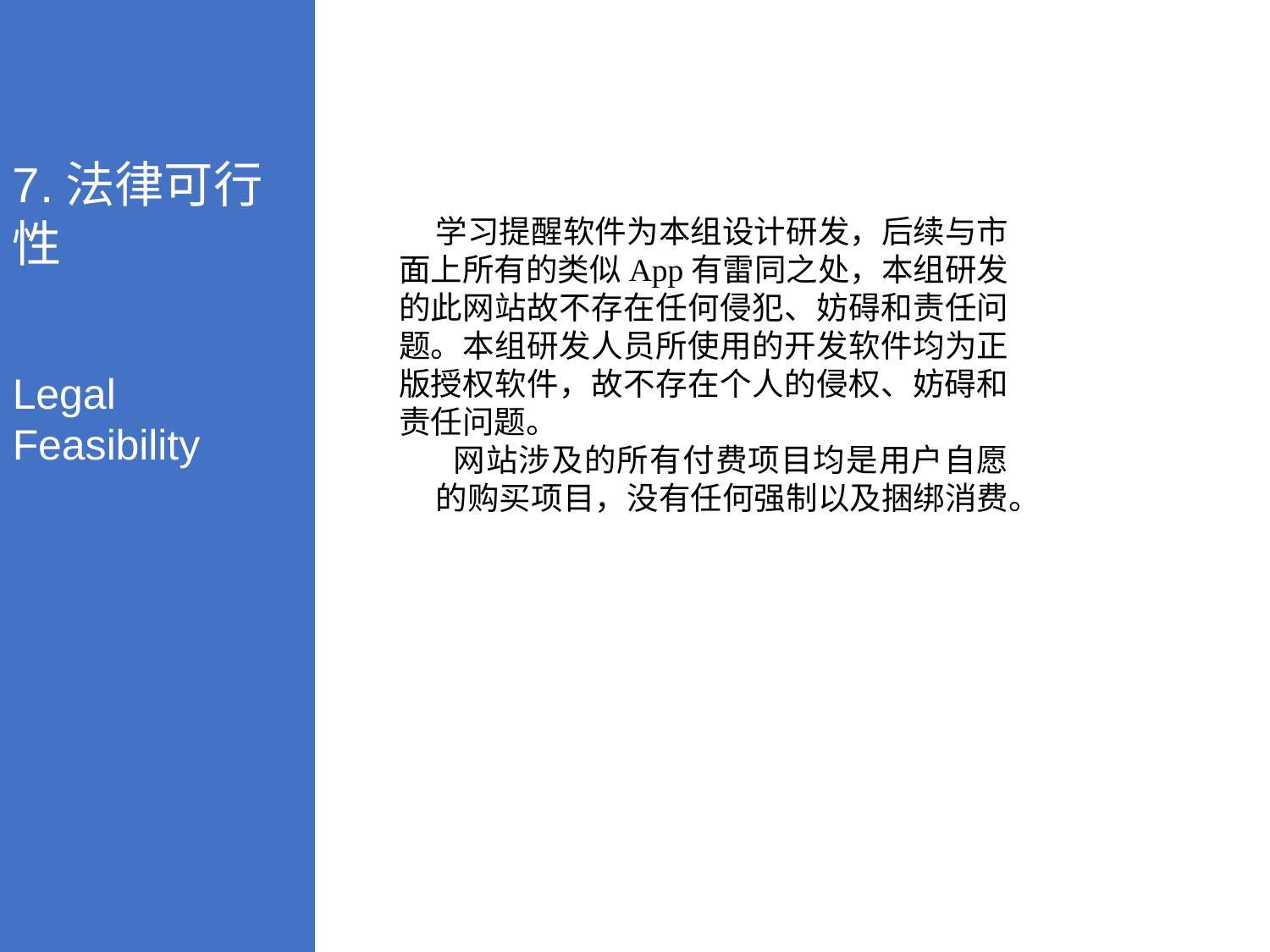

7.法律可行性
Legal Feasibility

学习提醒软件为本组设计研发，后续与市面上所有的类似App有雷同之处，本组研发的此网站故不存在任何侵犯、妨碍和责任问题。本组研发人员所使用的开发软件均为正版授权软件，故不存在个人的侵权、妨碍和责任问题。
网站涉及的所有付费项目均是用户自愿的购买项目，没有任何强制以及捆绑消费。